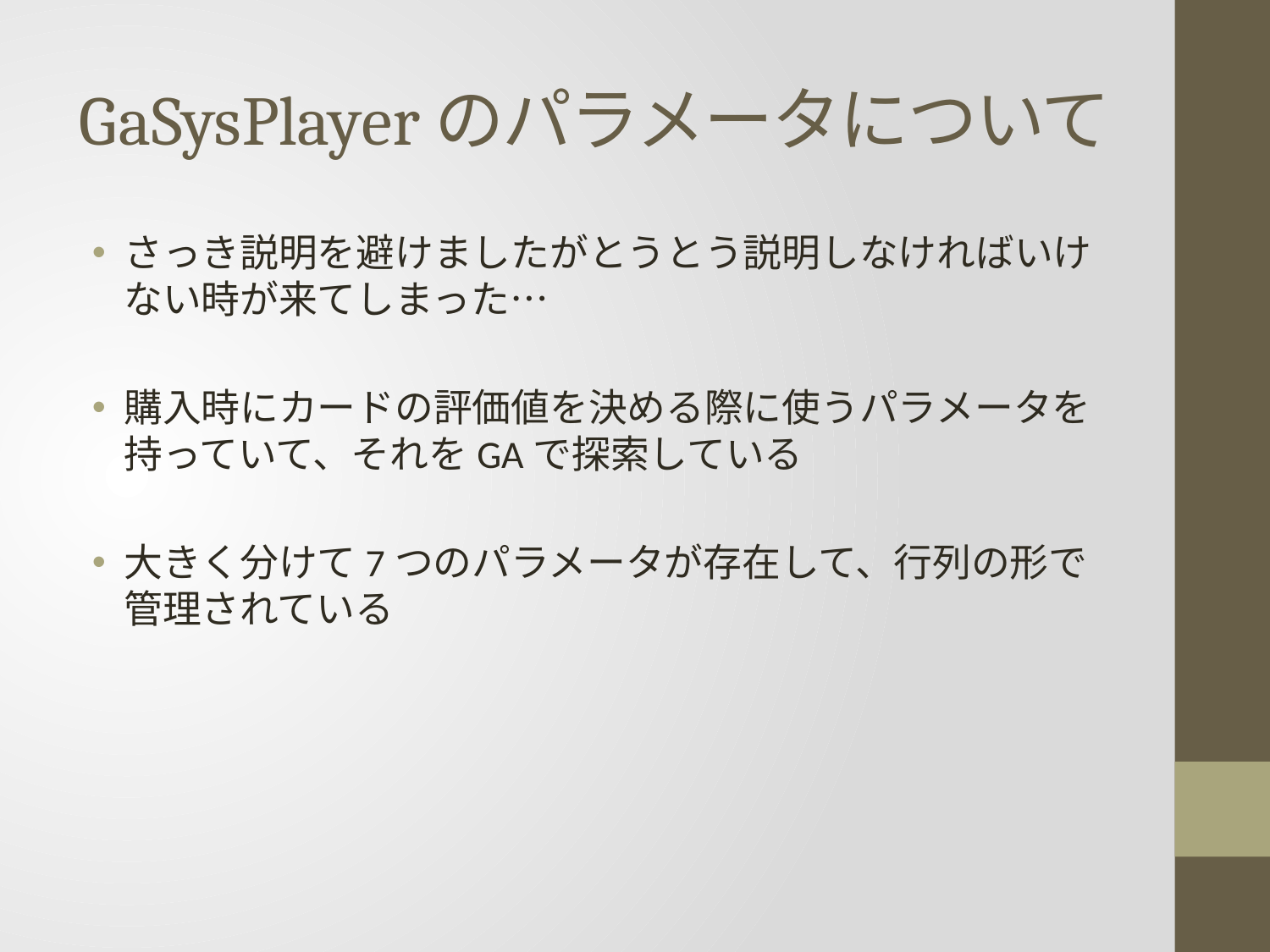

# GaSysPlayerのパラメータについて
さっき説明を避けましたがとうとう説明しなければいけない時が来てしまった…

購入時にカードの評価値を決める際に使うパラメータを持っていて、それをGAで探索している

大きく分けて7つのパラメータが存在して、行列の形で管理されている